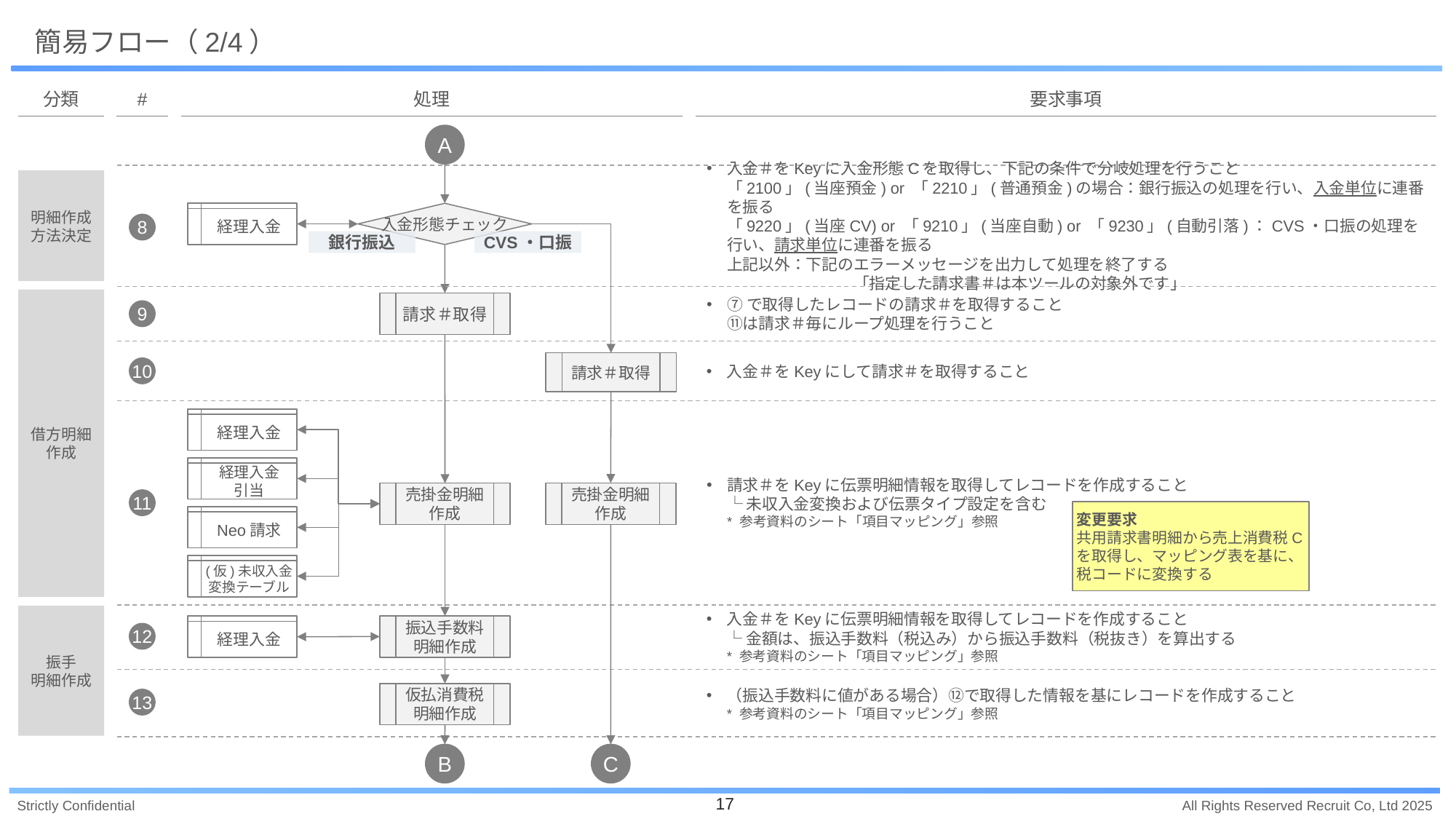

# 簡易フロー（2/4）
分類
#
処理
要求事項
A
入金＃をKeyに入金形態Cを取得し、下記の条件で分岐処理を行うこと
「2100」(当座預金) or 「2210」(普通預金)の場合：銀行振込の処理を行い、入金単位に連番を振る
「9220」(当座CV) or 「9210」(当座自動) or 「9230」(自動引落)：CVS・口振の処理を行い、請求単位に連番を振る
上記以外：下記のエラーメッセージを出力して処理を終了する
　　　　　　　　「指定した請求書＃は本ツールの対象外です」
明細作成方法決定
入金形態チェック
経理入金
8
銀行振込
CVS・口振
⑦で取得したレコードの請求＃を取得すること
⑪は請求＃毎にループ処理を行うこと
借方明細作成
請求＃取得
9
入金＃をKeyにして請求＃を取得すること
請求＃取得
10
経理入金
経理入金
引当
請求＃をKeyに伝票明細情報を取得してレコードを作成すること
└ 未収入金変換および伝票タイプ設定を含む
* 参考資料のシート「項目マッピング」参照

売掛金明細
作成

売掛金明細
作成
11
変更要求
共用請求書明細から売上消費税Cを取得し、マッピング表を基に、税コードに変換する
Neo請求
(仮)未収入金
変換テーブル
入金＃をKeyに伝票明細情報を取得してレコードを作成すること
└ 金額は、振込手数料（税込み）から振込手数料（税抜き）を算出する
* 参考資料のシート「項目マッピング」参照
振手
明細作成

振込手数料
明細作成
経理入金
12
（振込手数料に値がある場合）⑫で取得した情報を基にレコードを作成すること
* 参考資料のシート「項目マッピング」参照

仮払消費税
明細作成
13
B
C
17